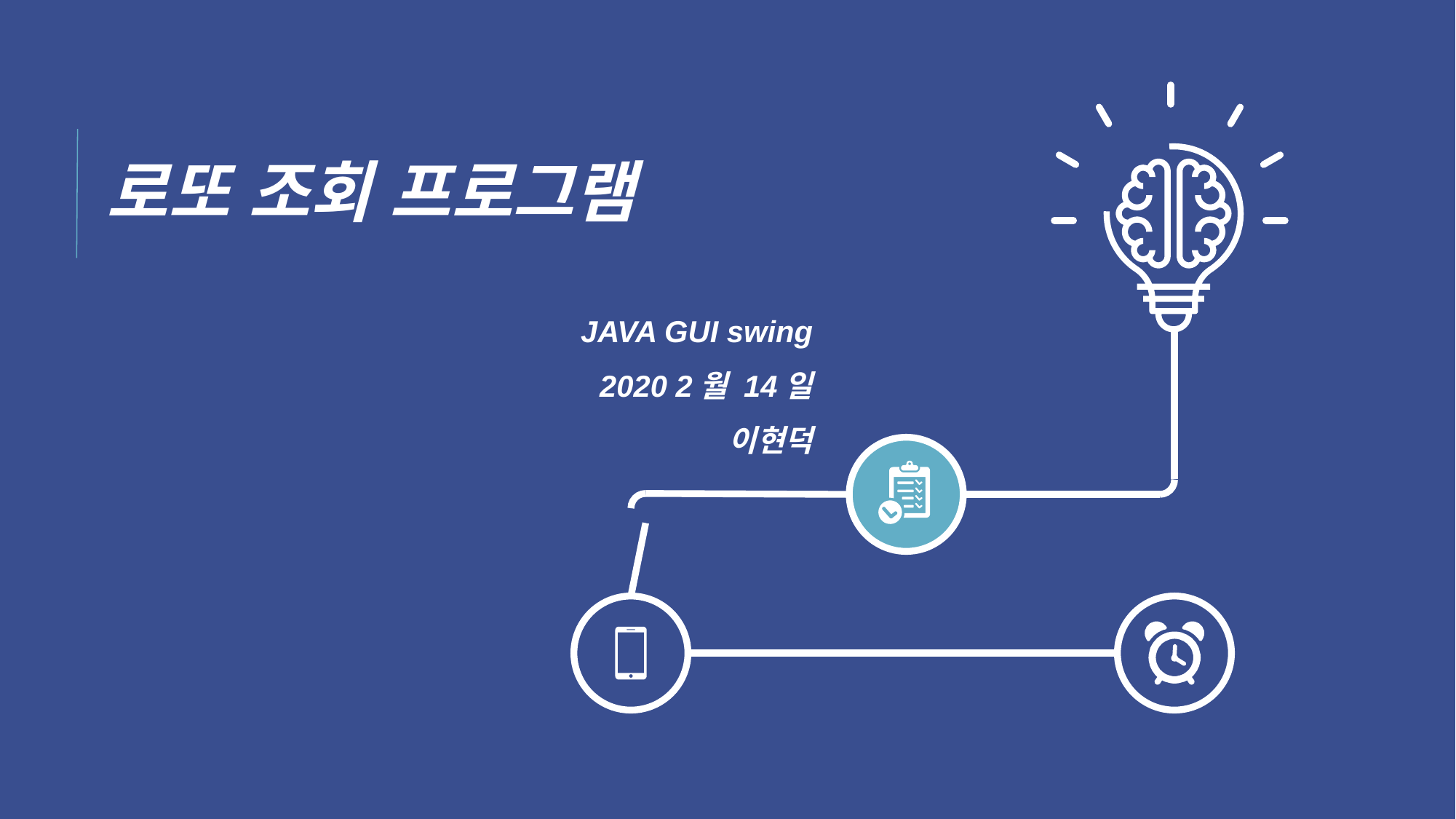

로또 조회 프로그램

JAVA GUI swing
2020 2월 14일
이현덕